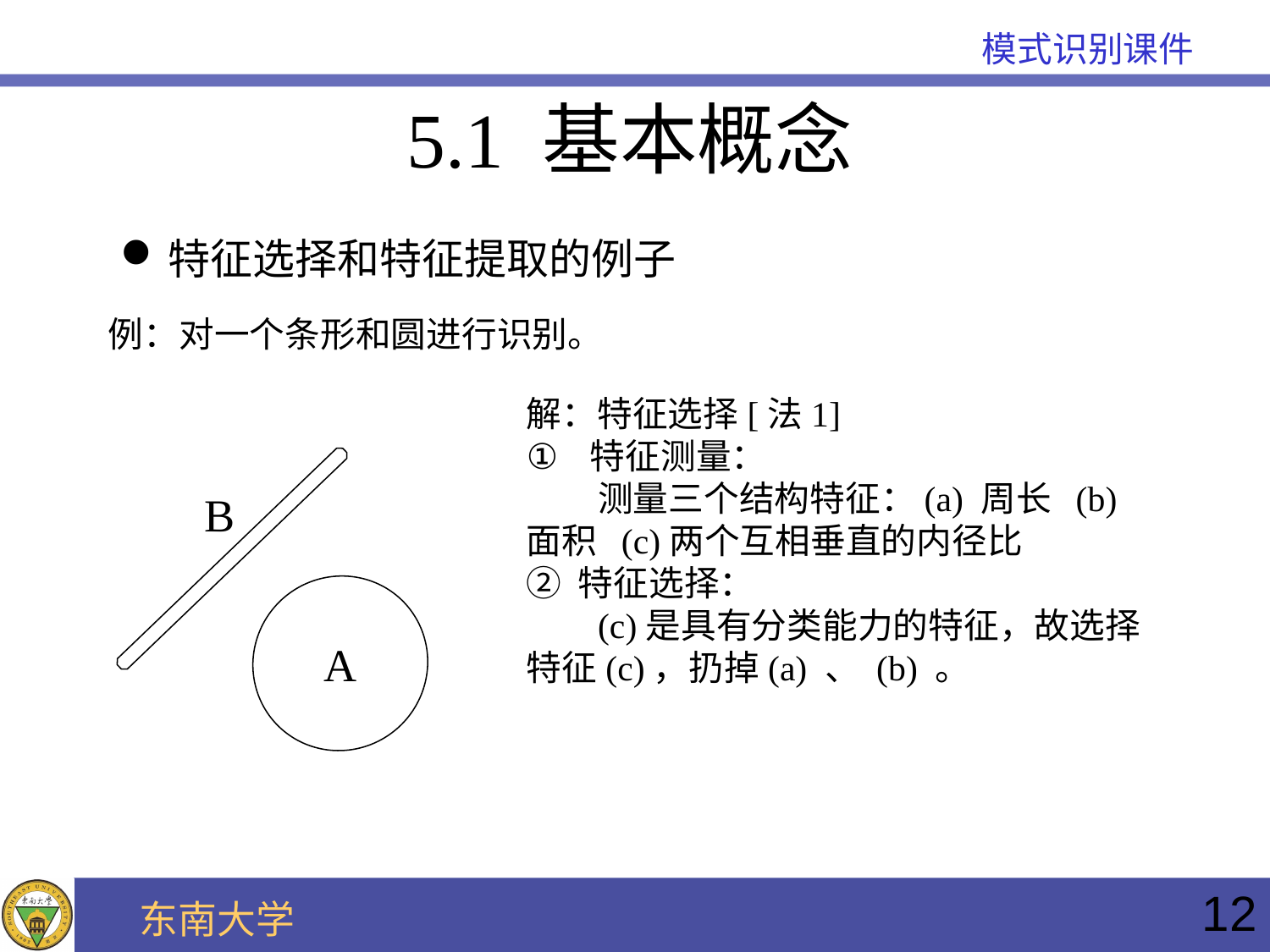

5.1 基本概念
特征选择和特征提取的例子
例：对一个条形和圆进行识别。
解：特征选择[法1]
特征测量：
        测量三个结构特征：(a) 周长  (b) 面积  (c)两个互相垂直的内径比
② 特征选择：
        (c)是具有分类能力的特征，故选择特征(c)，扔掉(a) 、 (b) 。
B

A
12